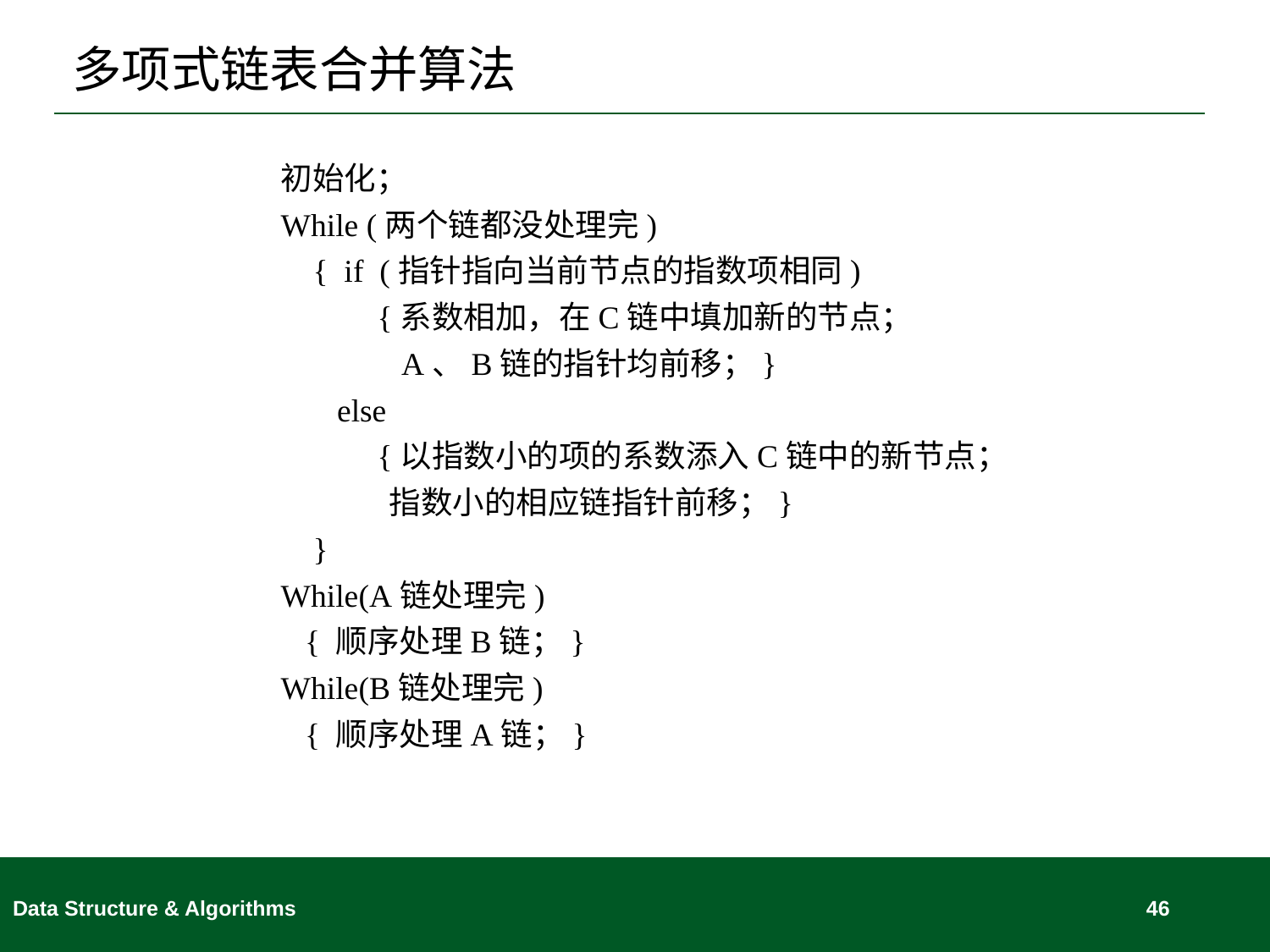

# 多项式链表合并算法
初始化；
While (两个链都没处理完)
    {  if  (指针指向当前节点的指数项相同)
            {系数相加，在C链中填加新的节点；
               A、B链的指针均前移；}
       else
            {以指数小的项的系数添入C链中的新节点；
              指数小的相应链指针前移；}
    }
While(A链处理完)
   { 顺序处理B链；}
While(B链处理完)
   { 顺序处理A链；}
Data Structure & Algorithms
46